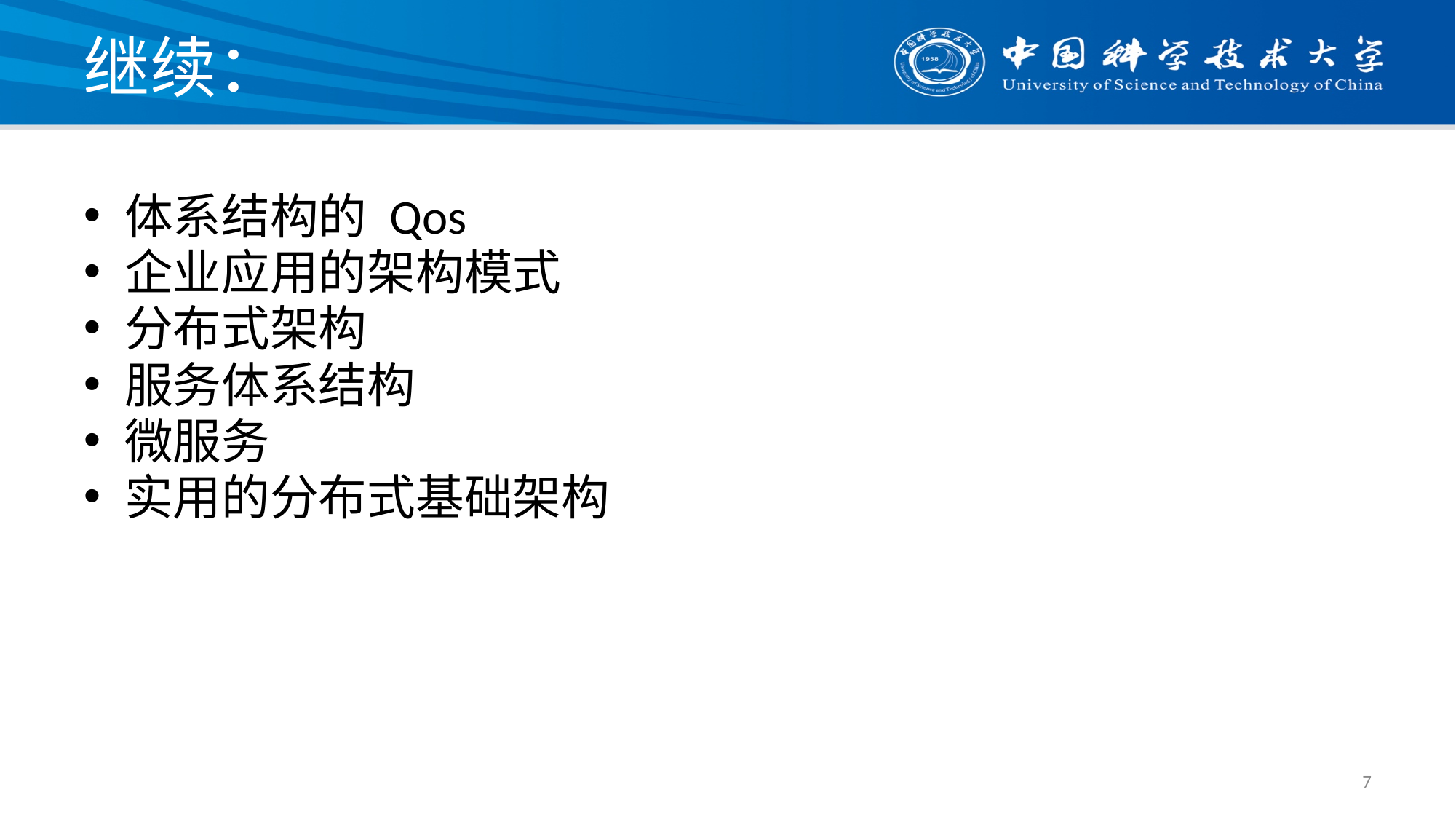

# 继续：
体系结构的 Qos
企业应用的架构模式
分布式架构
服务体系结构
微服务
实用的分布式基础架构
7